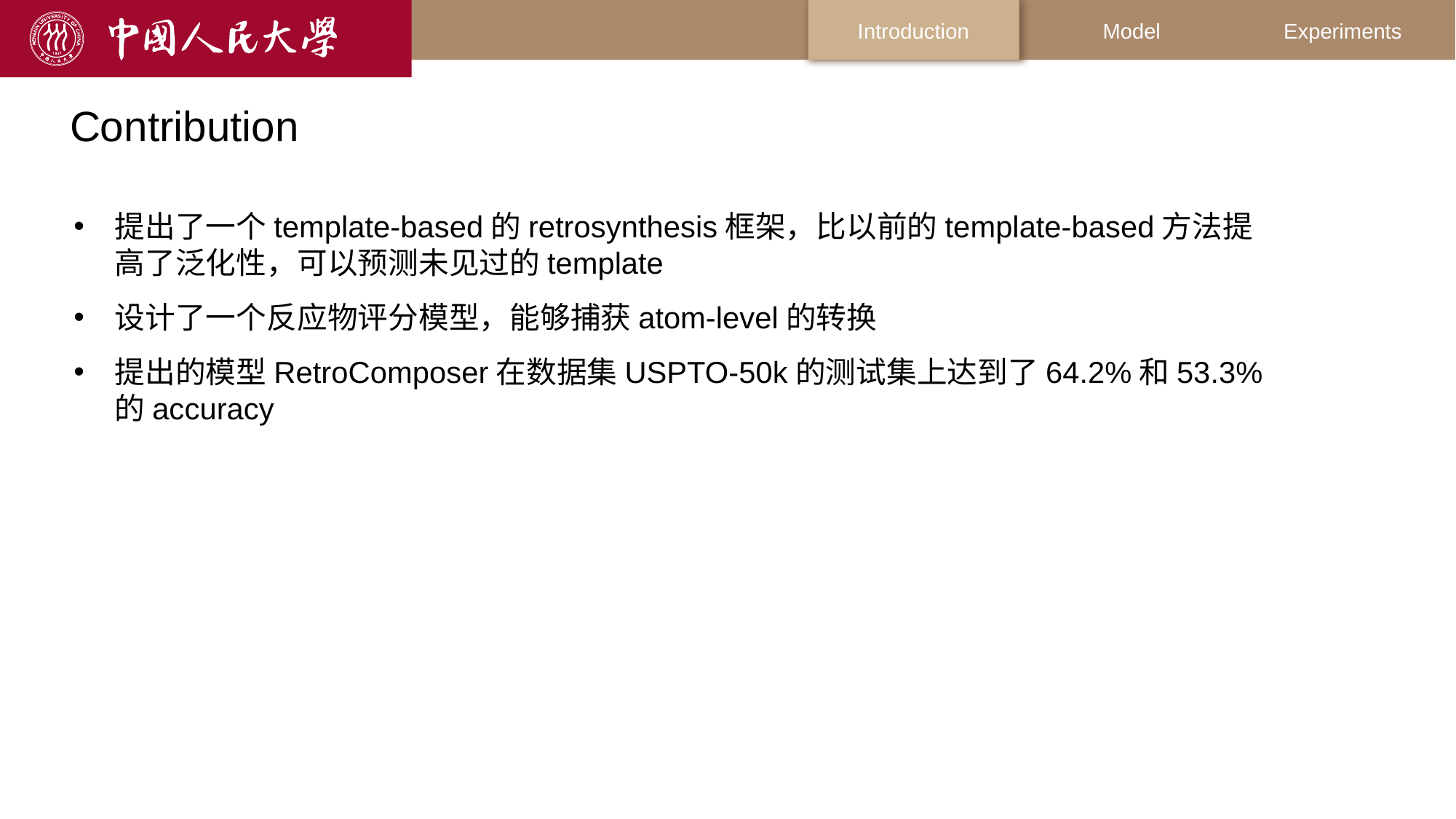

Introduction
Model
Experiments

Contribution
提出了一个template-based的retrosynthesis框架，比以前的template-based方法提高了泛化性，可以预测未见过的template
设计了一个反应物评分模型，能够捕获atom-level的转换
提出的模型RetroComposer在数据集USPTO-50k的测试集上达到了64.2%和53.3%的accuracy